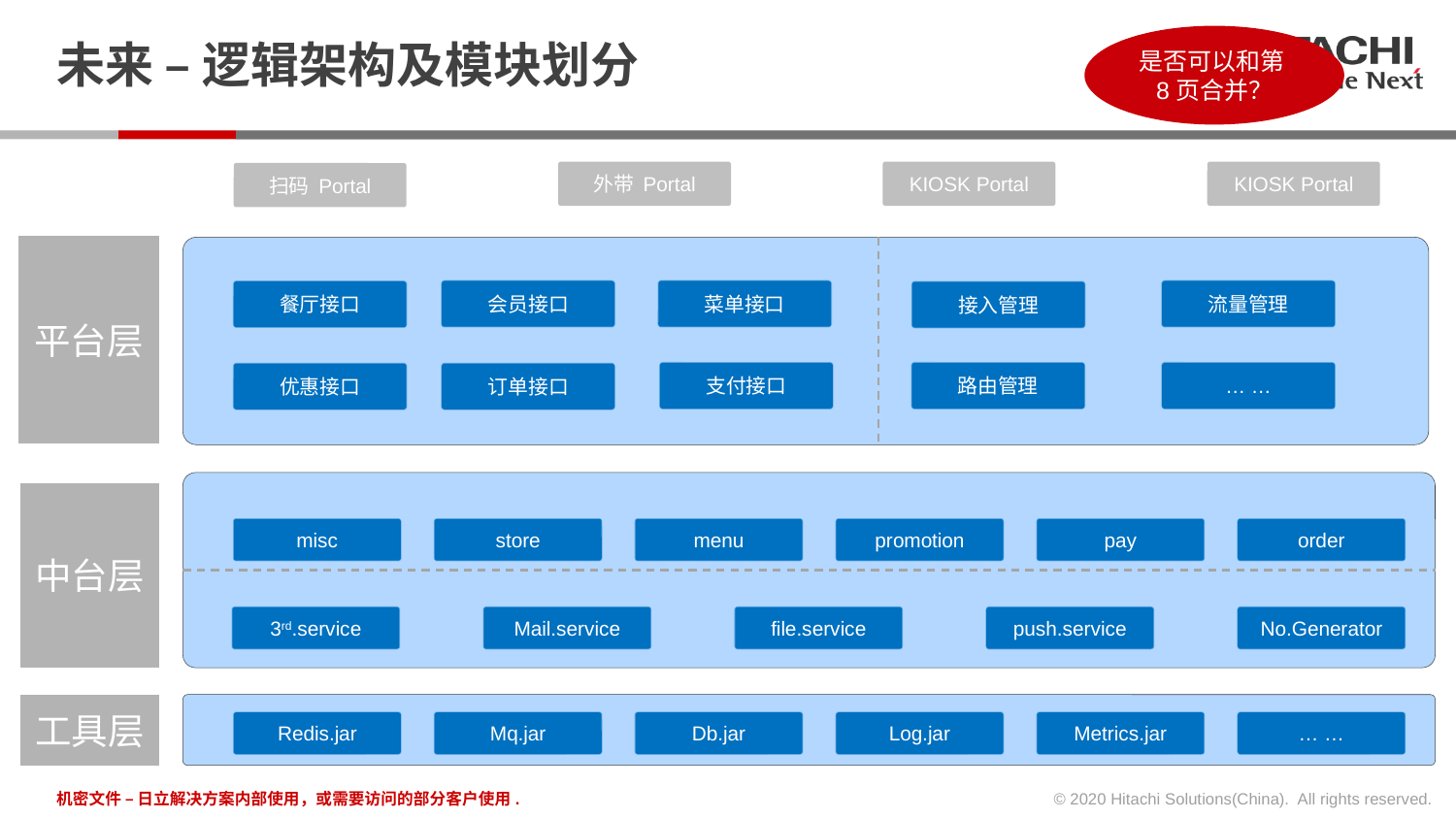

# 未来 – 逻辑架构及模块划分
是否可以和第8页合并？
外带 Portal
KIOSK Portal
KIOSK Portal
扫码 Portal

平台层

会员接口
菜单接口
流量管理
餐厅接口
接入管理
支付接口
路由管理
… …
优惠接口
订单接口

中台层
misc
store
menu
promotion
pay
order
3rd.service
Mail.service
file.service
push.service
No.Generator
工具层

Redis.jar
Mq.jar
Db.jar
Log.jar
Metrics.jar
… …